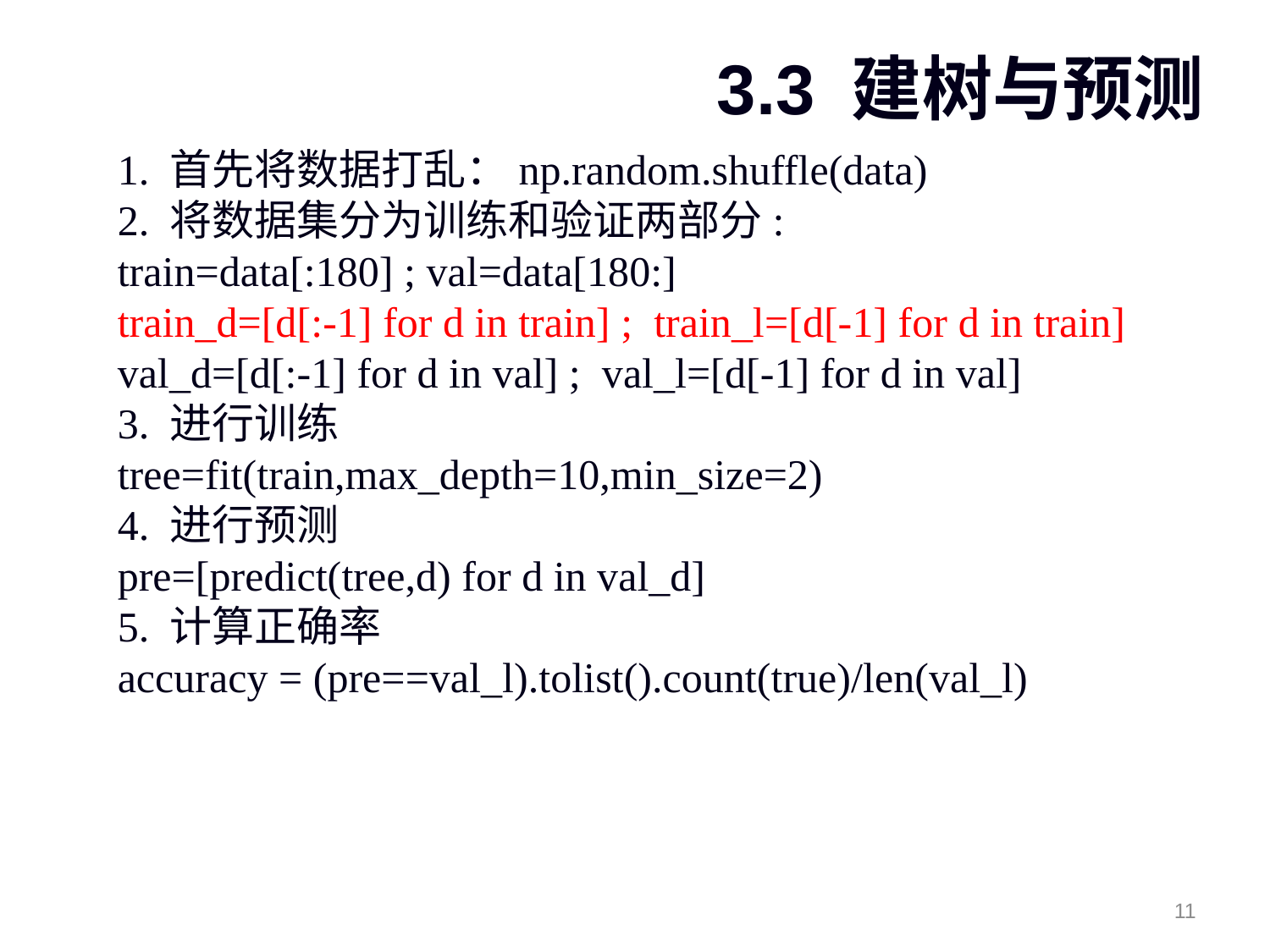

3.3 建树与预测
1. 首先将数据打乱：np.random.shuffle(data)
2. 将数据集分为训练和验证两部分:
train=data[:180] ; val=data[180:]
train_d=[d[:-1] for d in train] ;  train_l=[d[-1] for d in train]
val_d=[d[:-1] for d in val] ;  val_l=[d[-1] for d in val]
3. 进行训练
tree=fit(train,max_depth=10,min_size=2)
4. 进行预测
pre=[predict(tree,d) for d in val_d]
5. 计算正确率
accuracy = (pre==val_l).tolist().count(true)/len(val_l)